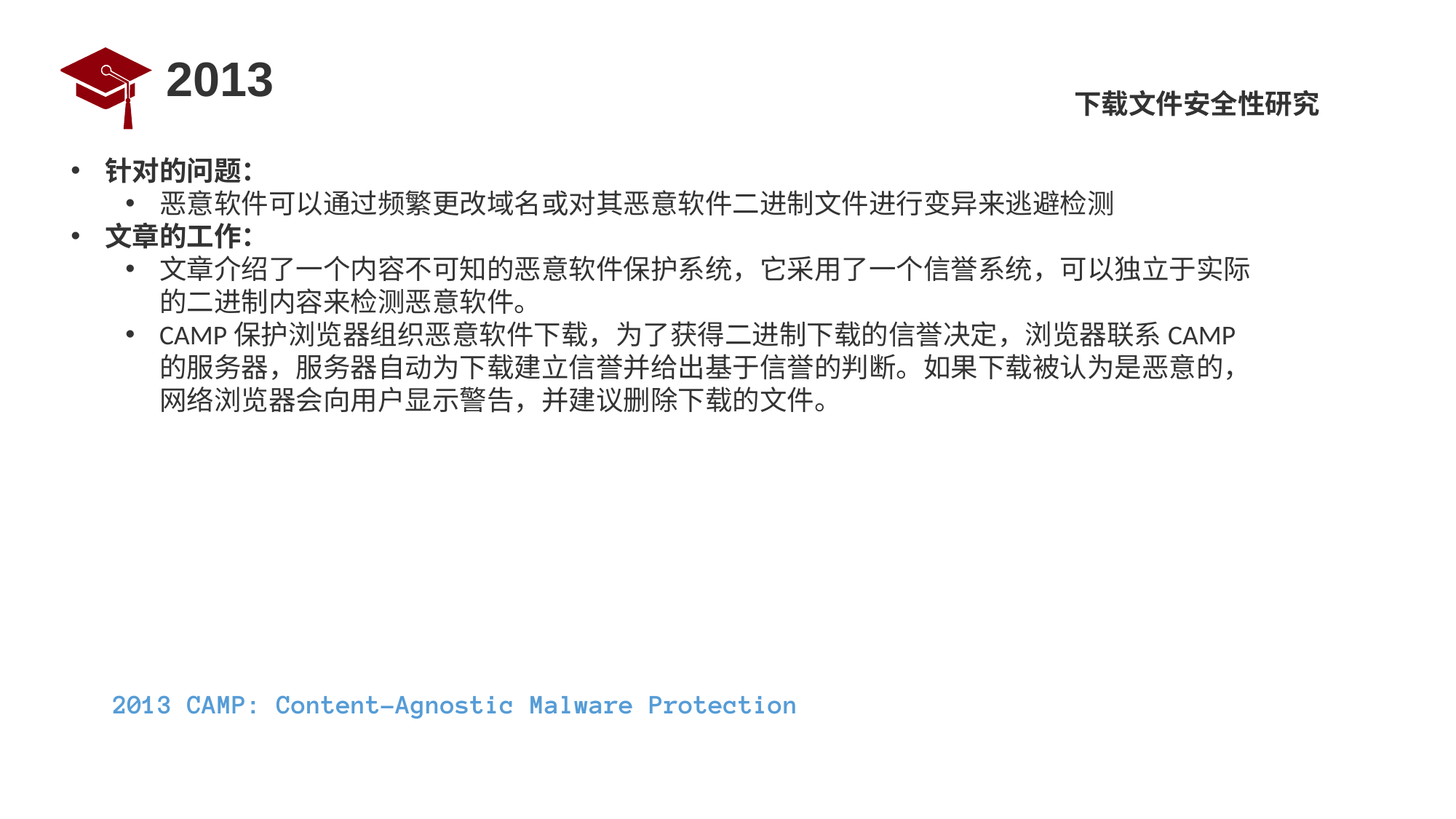

# 2013
下载文件安全性研究
针对的问题：
恶意软件可以通过频繁更改域名或对其恶意软件二进制文件进行变异来逃避检测
文章的工作：
文章介绍了一个内容不可知的恶意软件保护系统，它采用了一个信誉系统，可以独立于实际的二进制内容来检测恶意软件。
CAMP保护浏览器组织恶意软件下载，为了获得二进制下载的信誉决定，浏览器联系CAMP的服务器，服务器自动为下载建立信誉并给出基于信誉的判断。如果下载被认为是恶意的，网络浏览器会向用户显示警告，并建议删除下载的文件。
2013 CAMP: Content-Agnostic Malware Protection